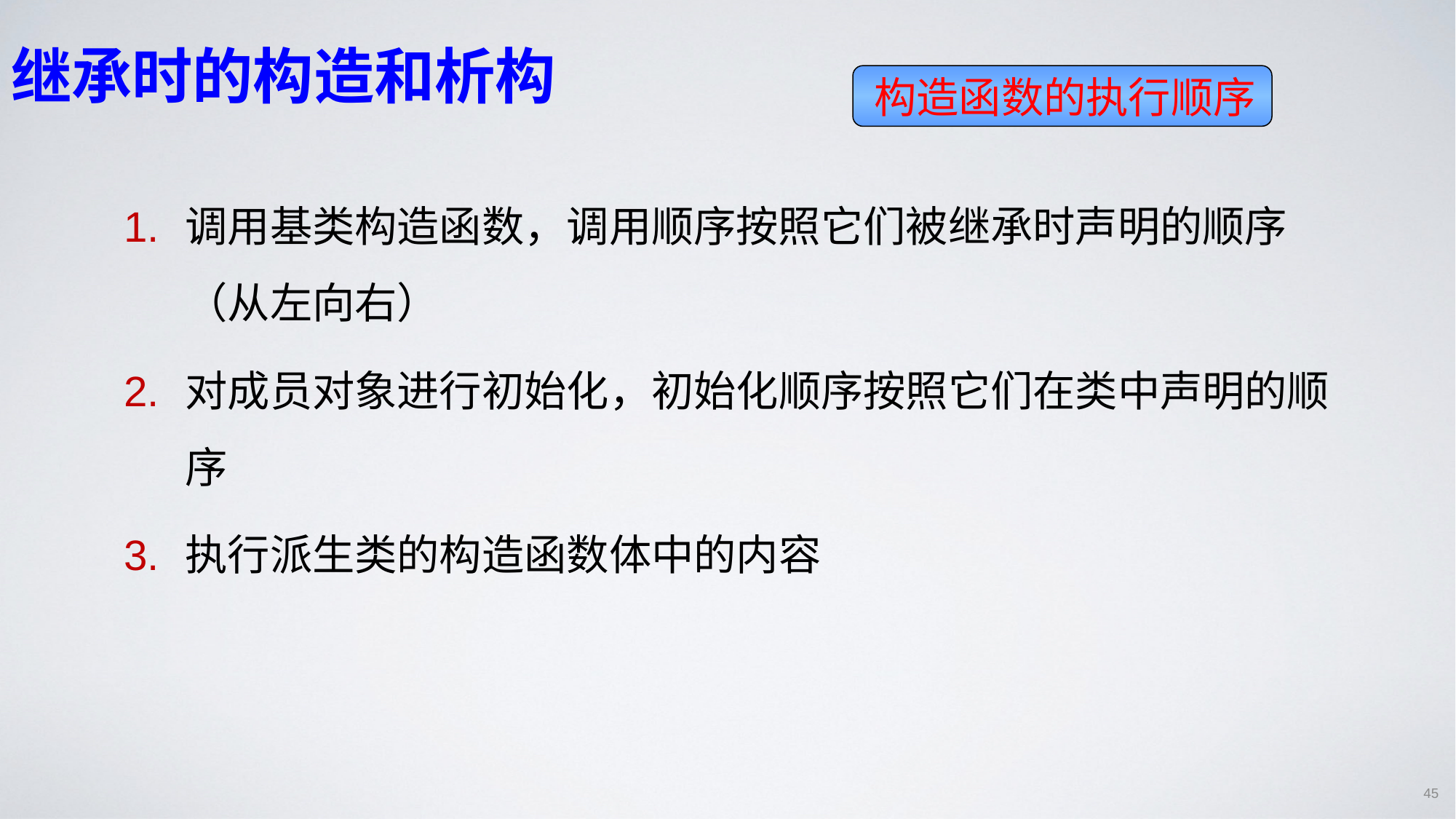

# 继承时的构造和析构

构造函数的执行顺序
调用基类构造函数，调用顺序按照它们被继承时声明的顺序（从左向右）
对成员对象进行初始化，初始化顺序按照它们在类中声明的顺序
执行派生类的构造函数体中的内容

45